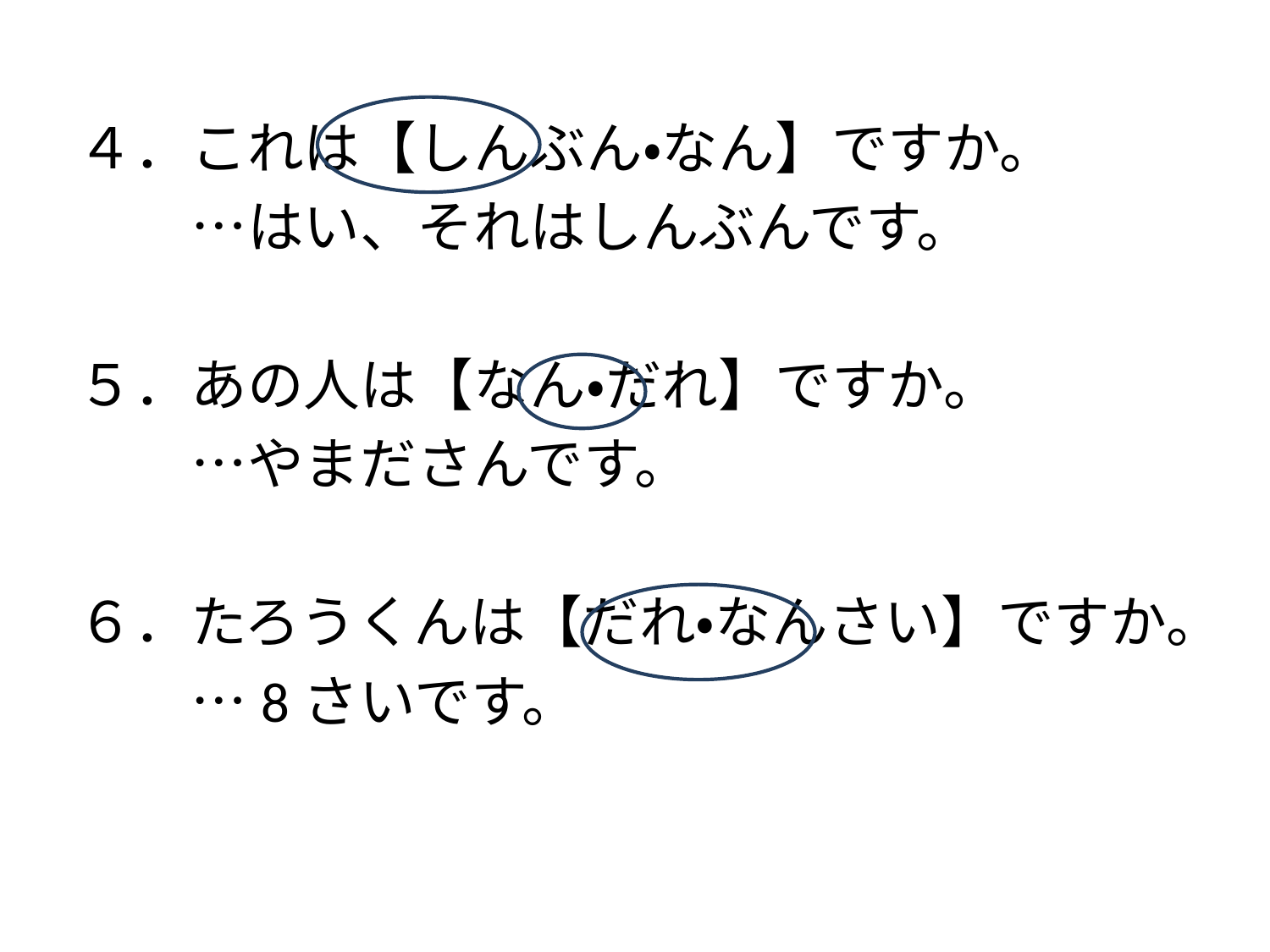

４．これは【しんぶん・なん】ですか。
　　…はい、それはしんぶんです。

５．あの人は【なん・だれ】ですか。
　　…やまださんです。

６．たろうくんは【だれ・なんさい】ですか。
　　…8さいです。